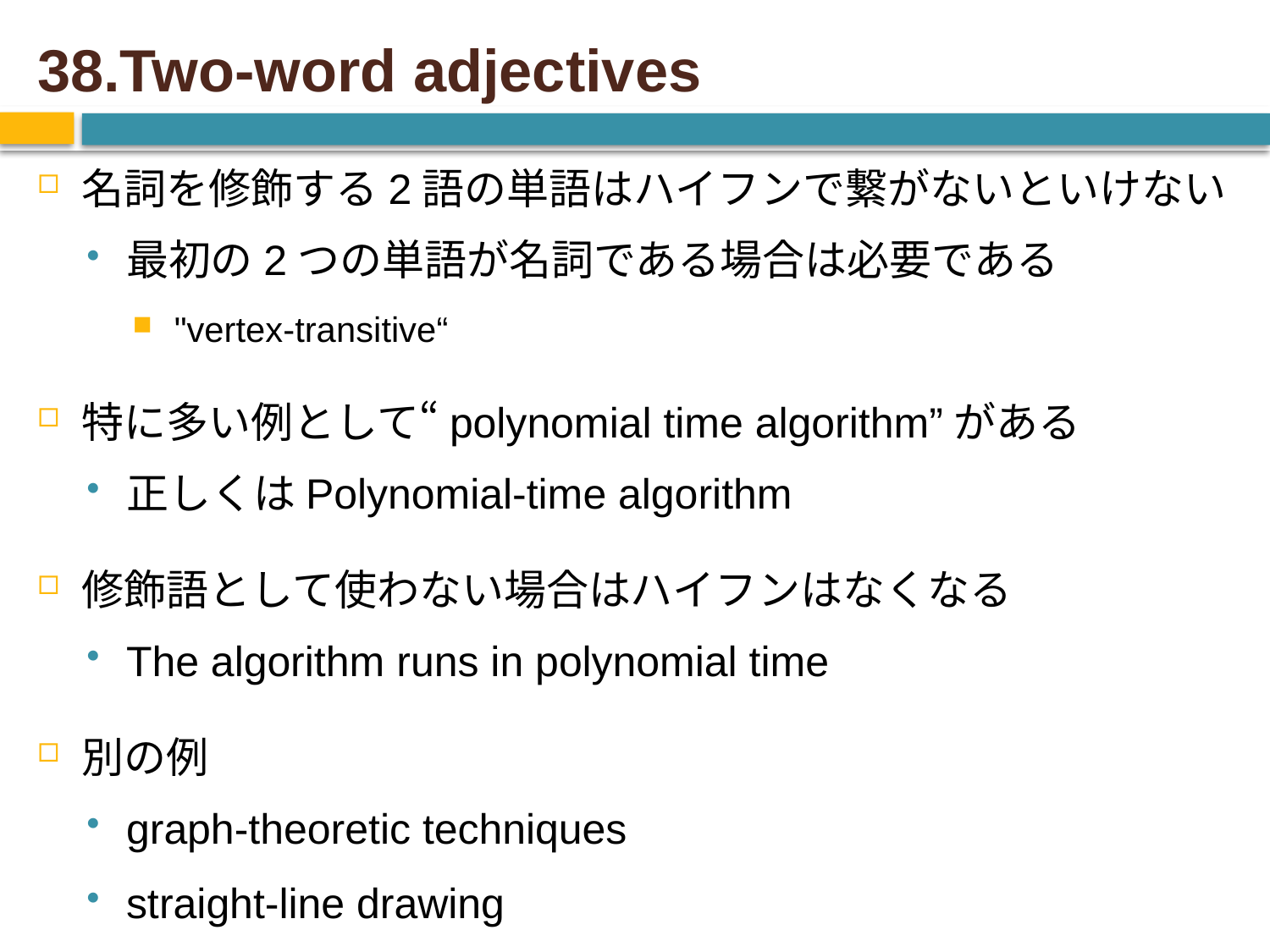

# 38.Two-word adjectives
名詞を修飾する2語の単語はハイフンで繋がないといけない
最初の2つの単語が名詞である場合は必要である
 "vertex-transitive“
特に多い例として“polynomial time algorithm”がある
正しくはPolynomial-time algorithm
修飾語として使わない場合はハイフンはなくなる
The algorithm runs in polynomial time
別の例
graph-theoretic techniques
straight-line drawing